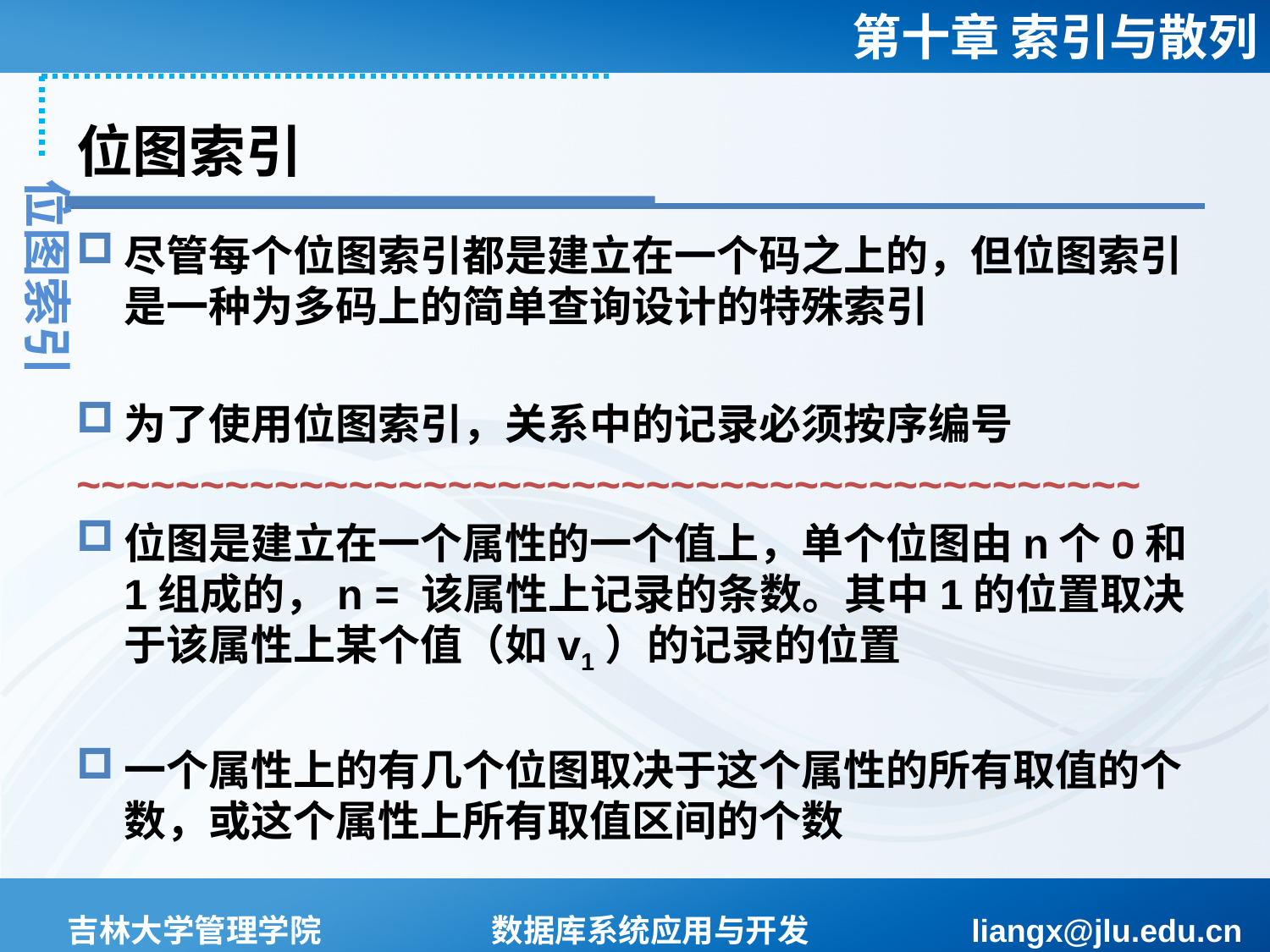

# 位图索引
位图索引

尽管每个位图索引都是建立在一个码之上的，但位图索引是一种为多码上的简单查询设计的特殊索引

为了使用位图索引，关系中的记录必须按序编号
~~~~~~~~~~~~~~~~~~~~~~~~~~~~~~~~~~~~~~~~~~~
位图是建立在一个属性的一个值上，单个位图由n个0和1组成的，n = 该属性上记录的条数。其中1的位置取决于该属性上某个值（如v1）的记录的位置

一个属性上的有几个位图取决于这个属性的所有取值的个数，或这个属性上所有取值区间的个数